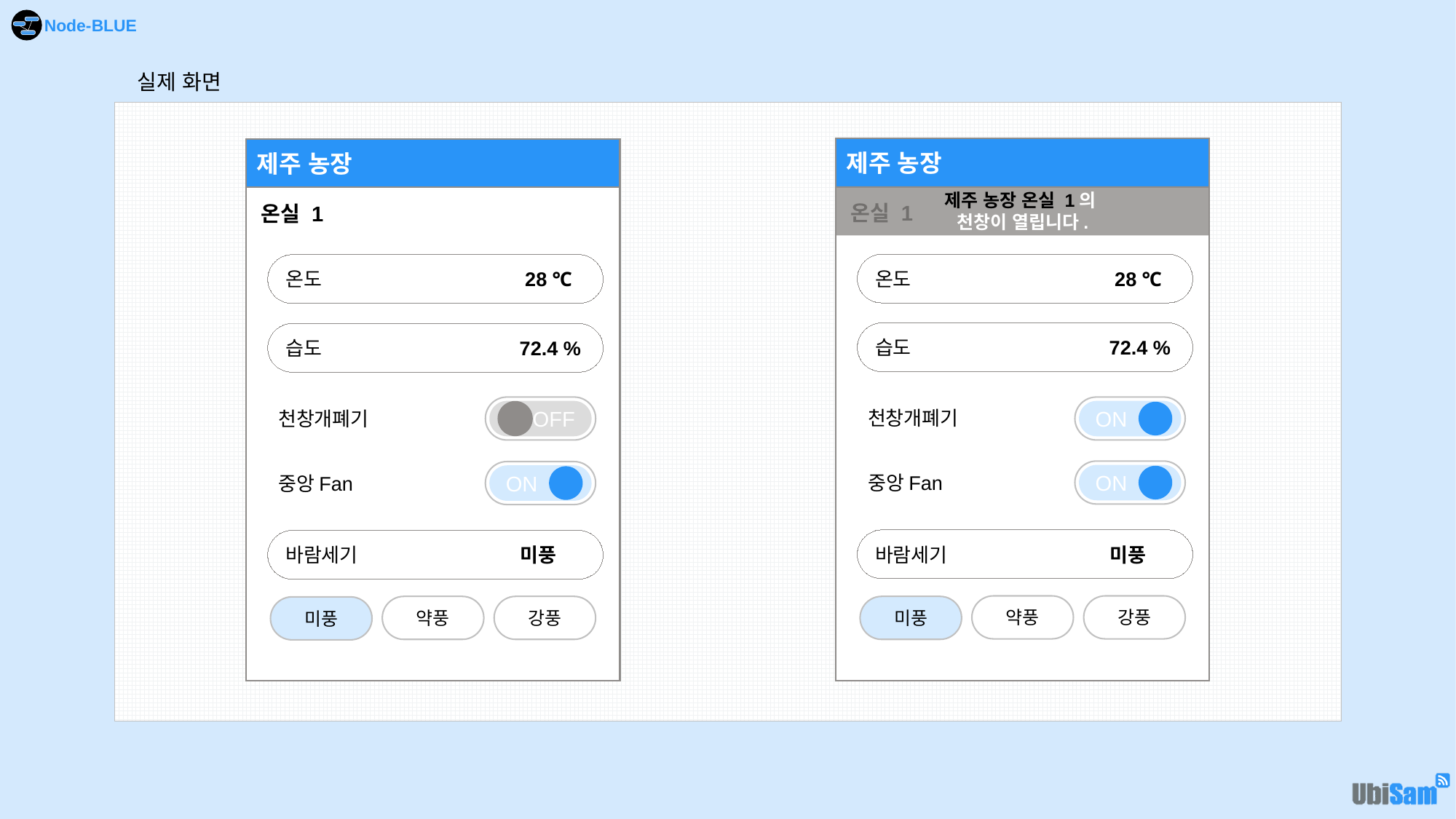

실제 화면

제주 농장
제주 농장 온실 1의
천창이 열립니다.
온실 1
온도		   28 ℃
습도		  72.4 %

ON

천창개폐기

ON

중앙Fan
바람세기		   미풍
약풍
강풍
미풍

제주 농장
온실 1
온도		   28 ℃
습도		  72.4 %

OFF

천창개폐기

ON

중앙Fan
바람세기		   미풍
약풍
강풍
미풍